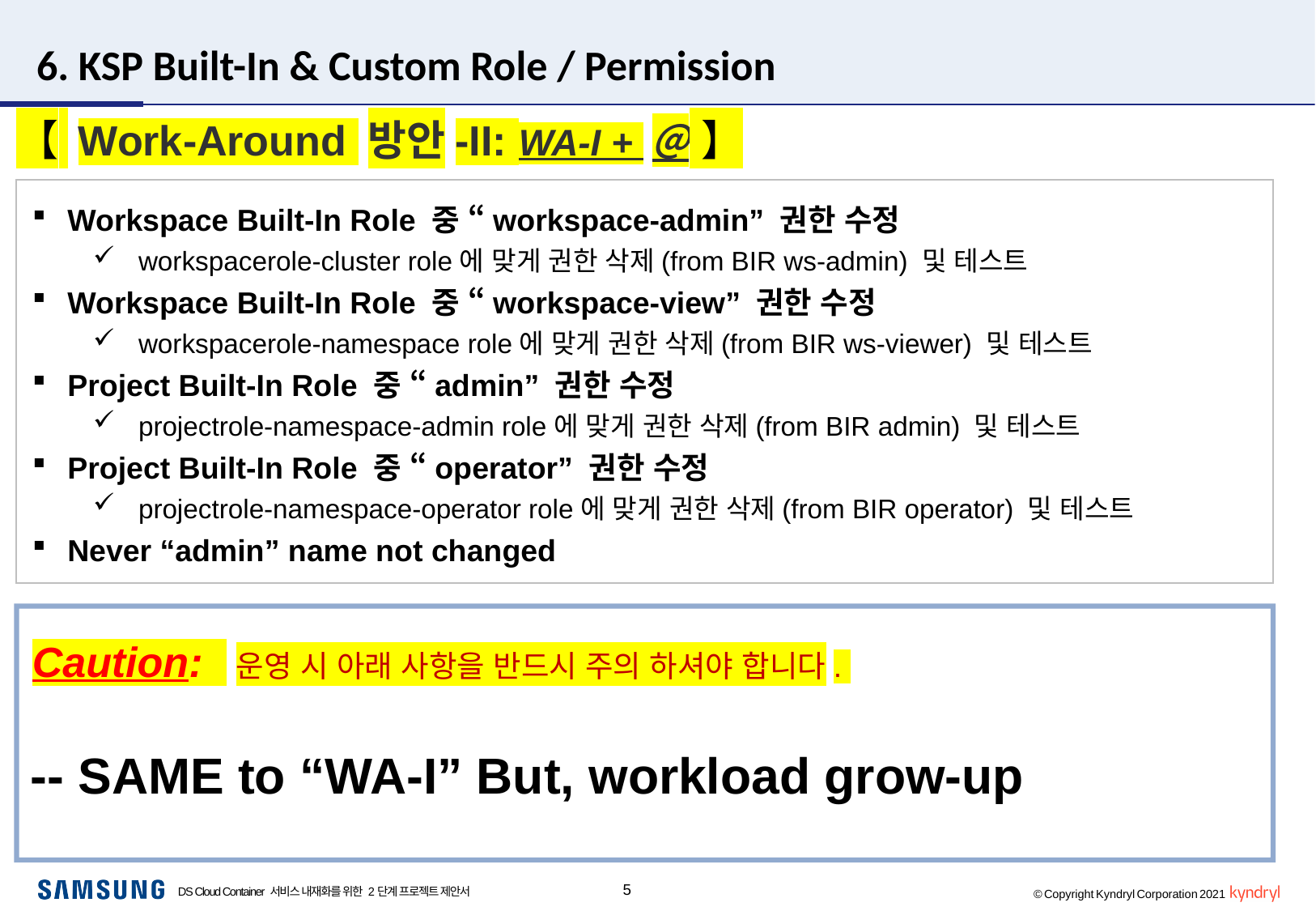

# 6. KSP Built-In & Custom Role / Permission
【 Work-Around 방안-II: WA-I + ＠ 】

Workspace Built-In Role 중 “workspace-admin” 권한 수정
workspacerole-cluster role에 맞게 권한 삭제(from BIR ws-admin) 및 테스트
Workspace Built-In Role 중 “workspace-view” 권한 수정
workspacerole-namespace role에 맞게 권한 삭제(from BIR ws-viewer) 및 테스트
Project Built-In Role 중 “admin” 권한 수정
projectrole-namespace-admin role에 맞게 권한 삭제(from BIR admin) 및 테스트
Project Built-In Role 중 “operator” 권한 수정
projectrole-namespace-operator role에 맞게 권한 삭제(from BIR operator) 및 테스트
Never “admin” name not changed

Caution:  운영 시 아래 사항을 반드시 주의 하셔야 합니다.
 -- SAME to “WA-I” But, workload grow-up